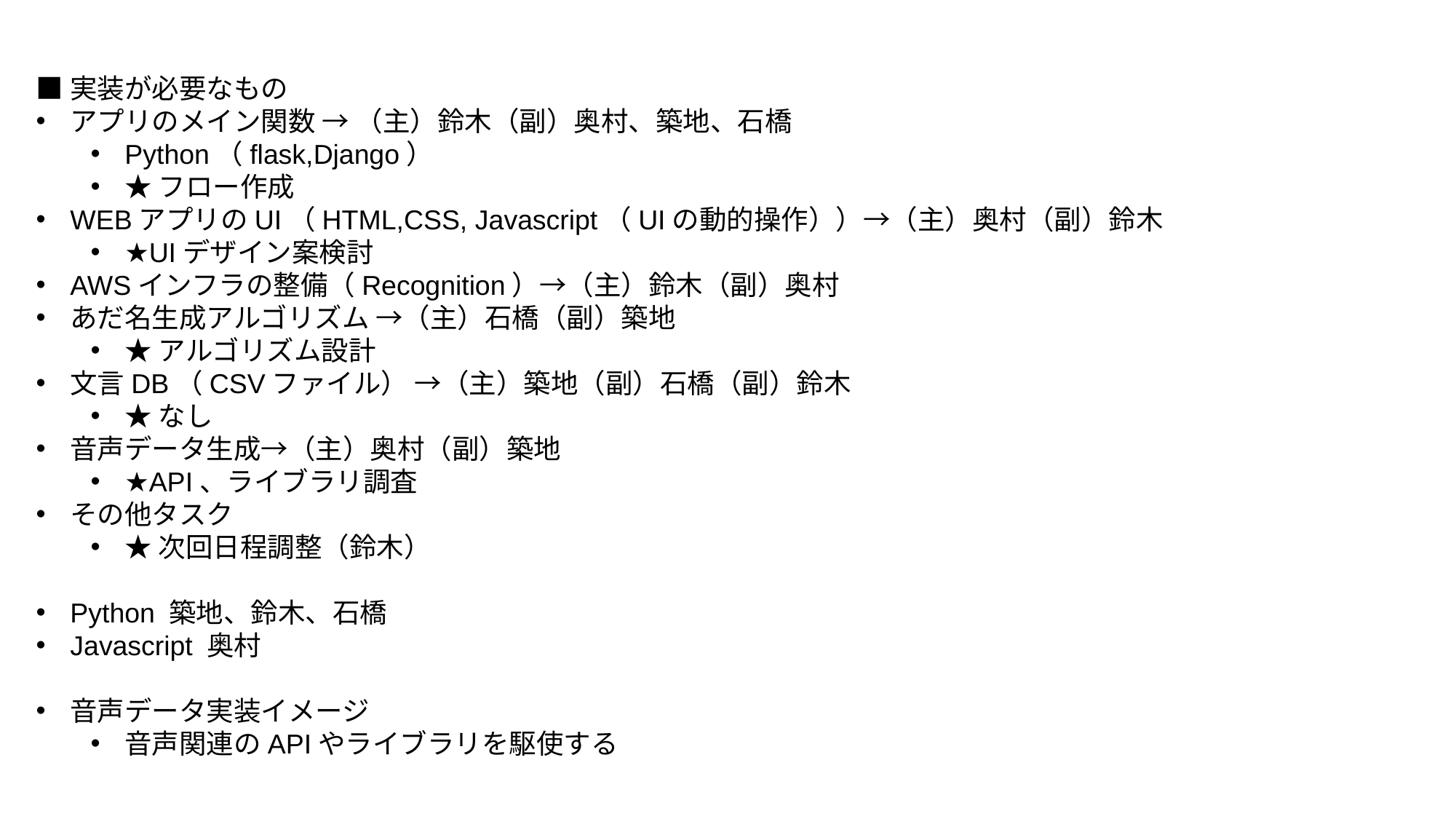

■実装が必要なもの
アプリのメイン関数 → （主）鈴木（副）奥村、築地、石橋
Python（flask,Django）
★フロー作成
WEBアプリのUI（HTML,CSS, Javascript（UIの動的操作））→（主）奥村（副）鈴木
★UIデザイン案検討
AWSインフラの整備（Recognition）→（主）鈴木（副）奥村
あだ名生成アルゴリズム →（主）石橋（副）築地
★アルゴリズム設計
文言DB（CSVファイル） →（主）築地（副）石橋（副）鈴木
★なし
音声データ生成→（主）奥村（副）築地
★API、ライブラリ調査
その他タスク
★次回日程調整（鈴木）

Python 築地、鈴木、石橋
Javascript 奥村

音声データ実装イメージ
音声関連のAPIやライブラリを駆使する